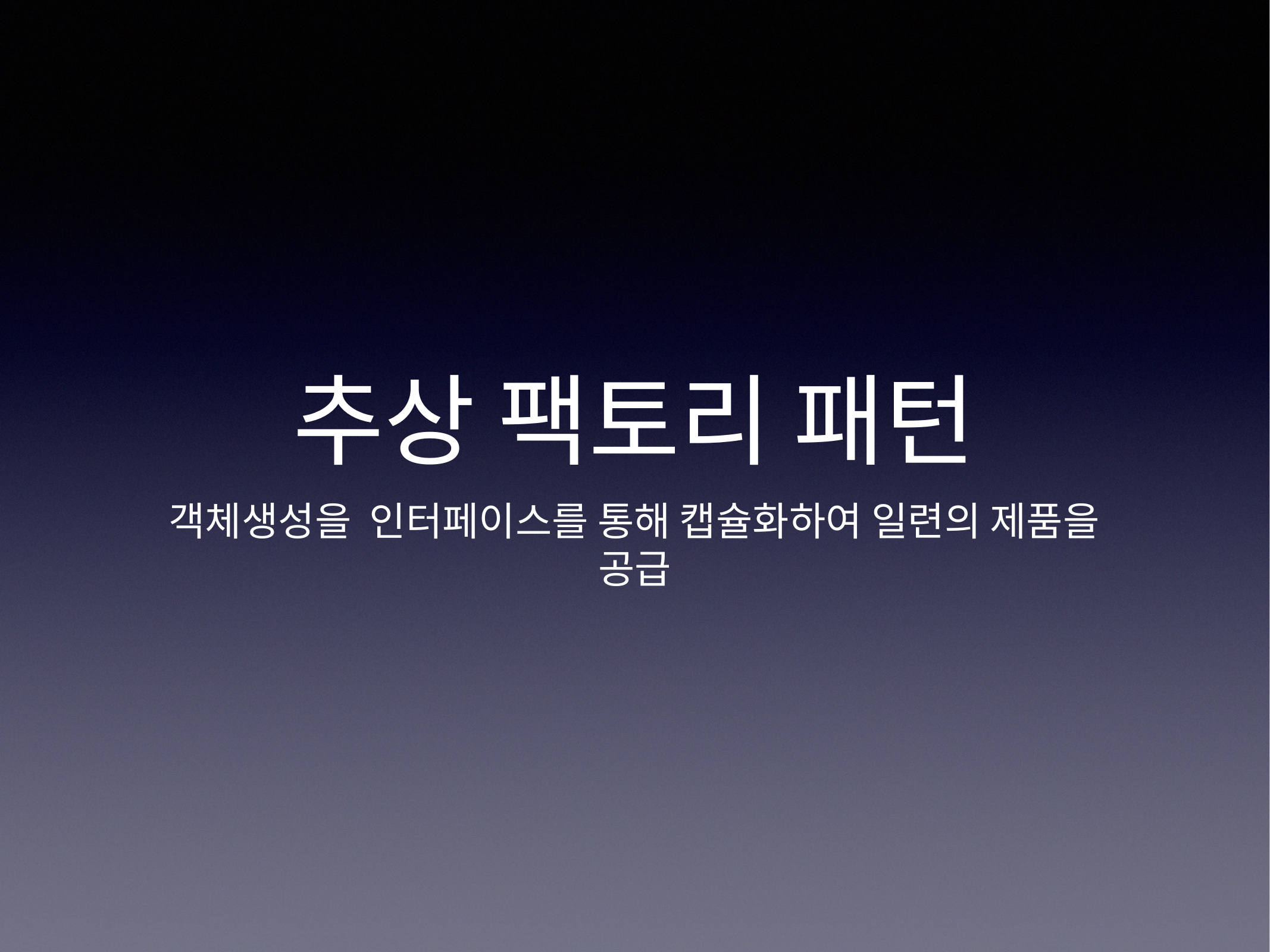

# 추상 팩토리 패턴
객체생성을  인터페이스를 통해 캡슐화하여 일련의 제품을 공급